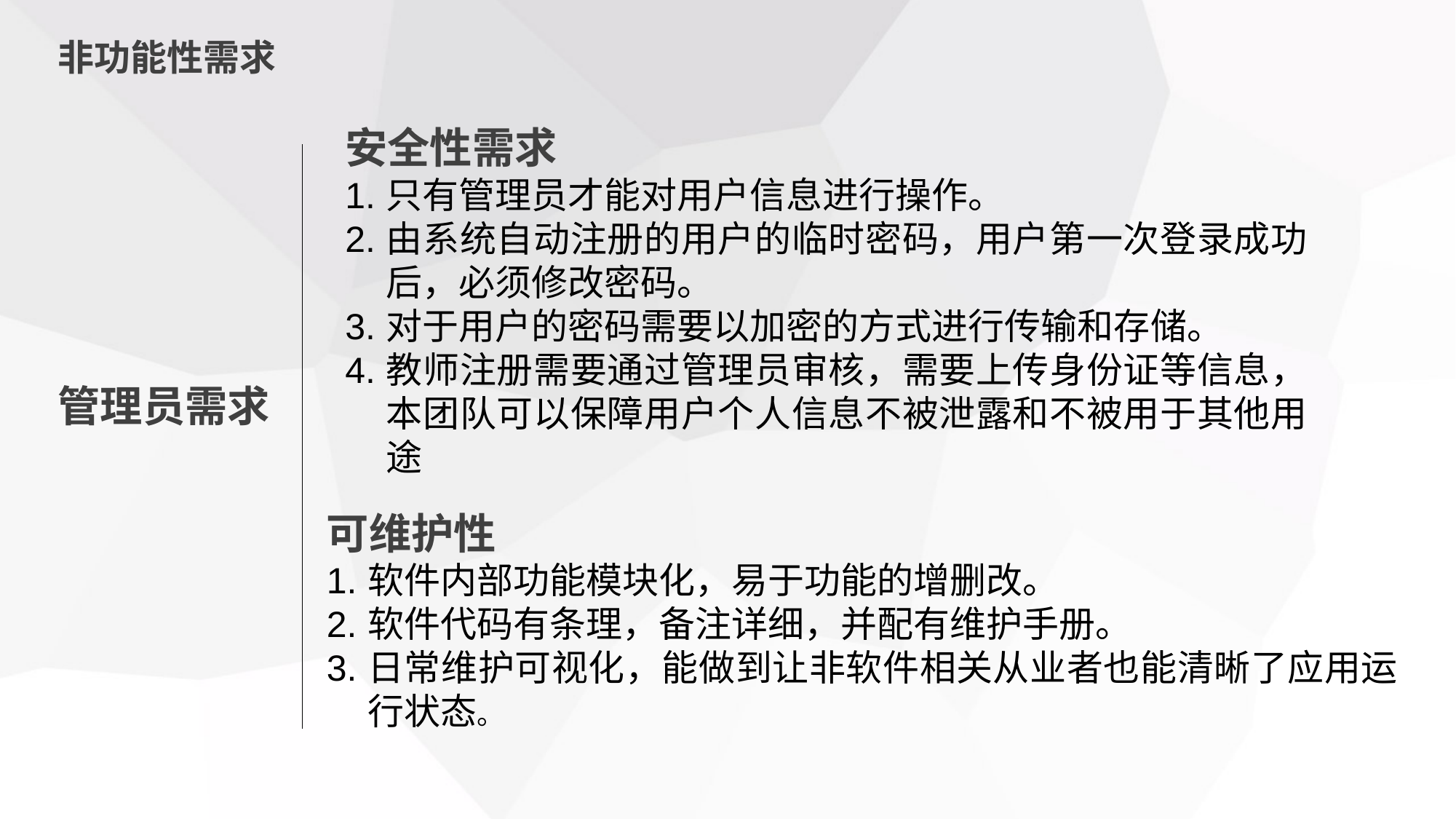

非功能性需求
安全性需求
只有管理员才能对用户信息进行操作。
由系统自动注册的用户的临时密码，用户第一次登录成功后，必须修改密码。
对于用户的密码需要以加密的方式进行传输和存储。
教师注册需要通过管理员审核，需要上传身份证等信息，本团队可以保障用户个人信息不被泄露和不被用于其他用途
管理员需求
可维护性
软件内部功能模块化，易于功能的增删改。
软件代码有条理，备注详细，并配有维护手册。
日常维护可视化，能做到让非软件相关从业者也能清晰了应用运行状态。